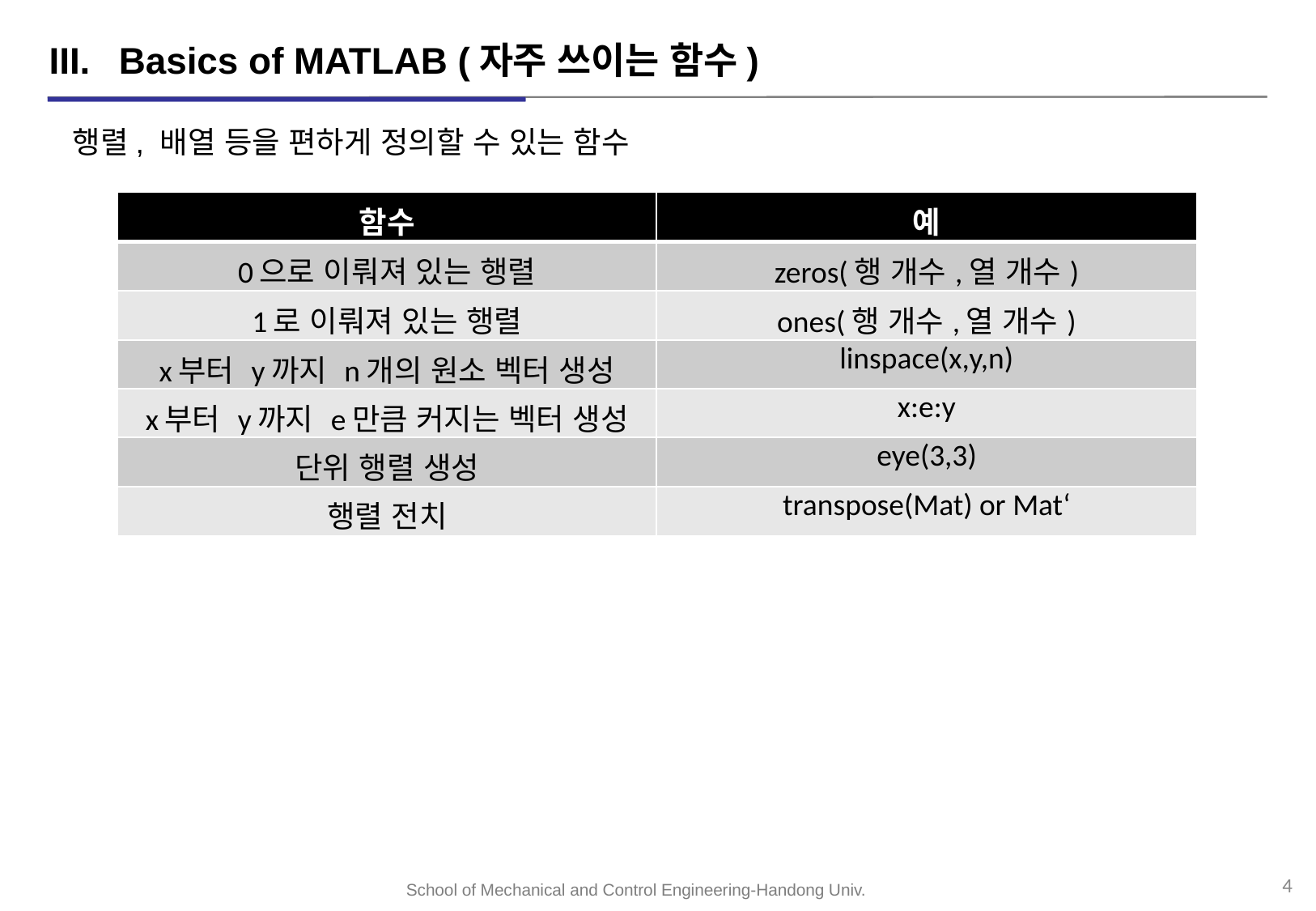

# III.	Basics of MATLAB (자주 쓰이는 함수)

행렬, 배열 등을 편하게 정의할 수 있는 함수

| 함수 | 예 |
| --- | --- |
| 0으로 이뤄져 있는 행렬 | zeros(행 개수,열 개수) |
| 1로 이뤄져 있는 행렬 | ones(행 개수,열 개수) |
| x부터 y까지 n개의 원소 벡터 생성 | linspace(x,y,n) |
| x부터 y까지 e만큼 커지는 벡터 생성 | x:e:y |
| 단위 행렬 생성 | eye(3,3) |
| 행렬 전치 | transpose(Mat) or Mat‘ |
4
School of Mechanical and Control Engineering-Handong Univ.